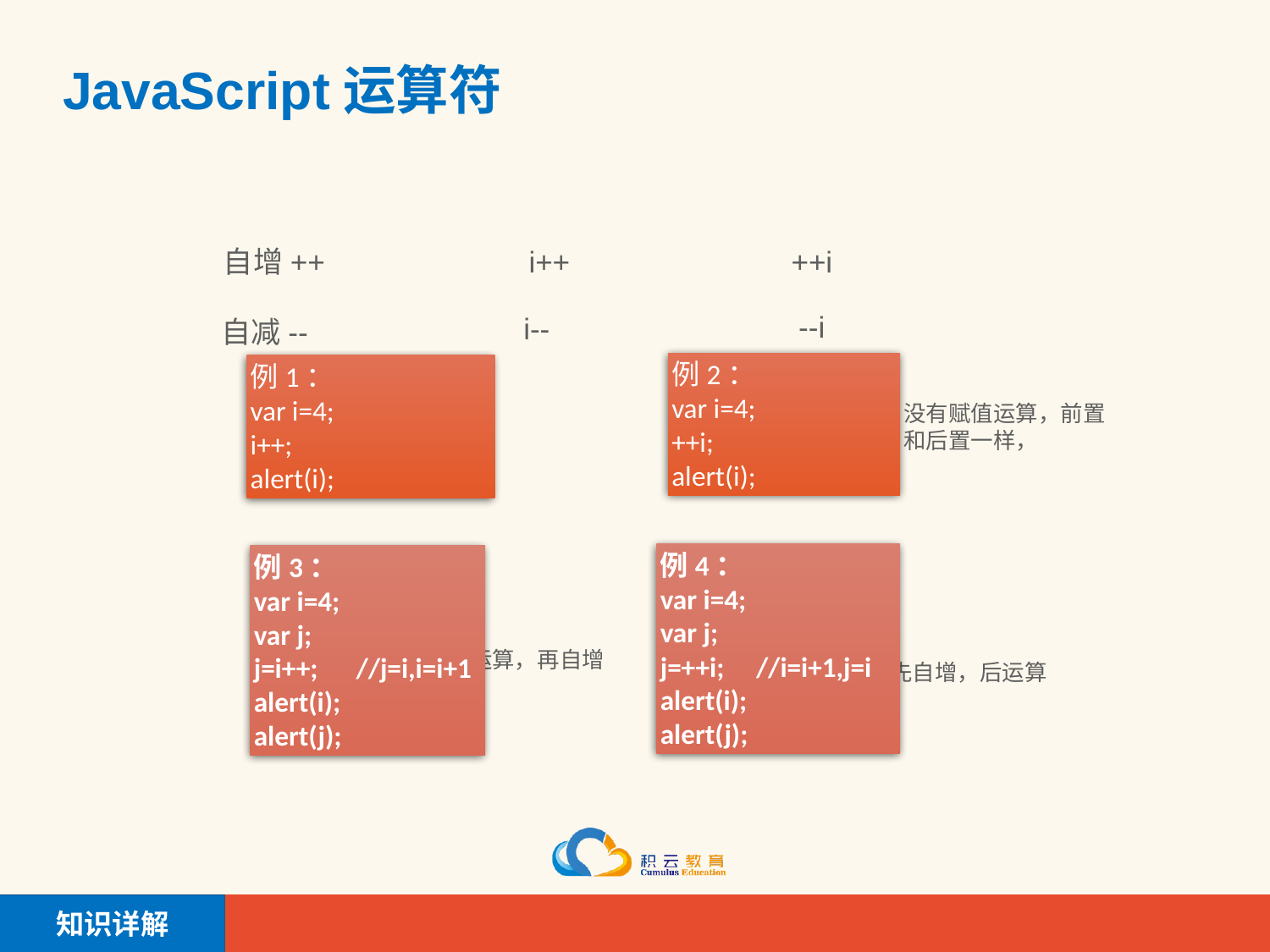

# JavaScript运算符
自增++
i++
++i
--i
i--
自减--
例2：
var i=4;
++i;
alert(i);
例1：
var i=4;
i++;
alert(i);
没有赋值运算，前置和后置一样，
例4：
var i=4;
var j;
j=++i;     //i=i+1,j=i
alert(i);
alert(j);
例3：
var i=4;
var j;
j=i++;      //j=i,i=i+1
alert(i);
alert(j);
先运算，再自增
先自增，后运算